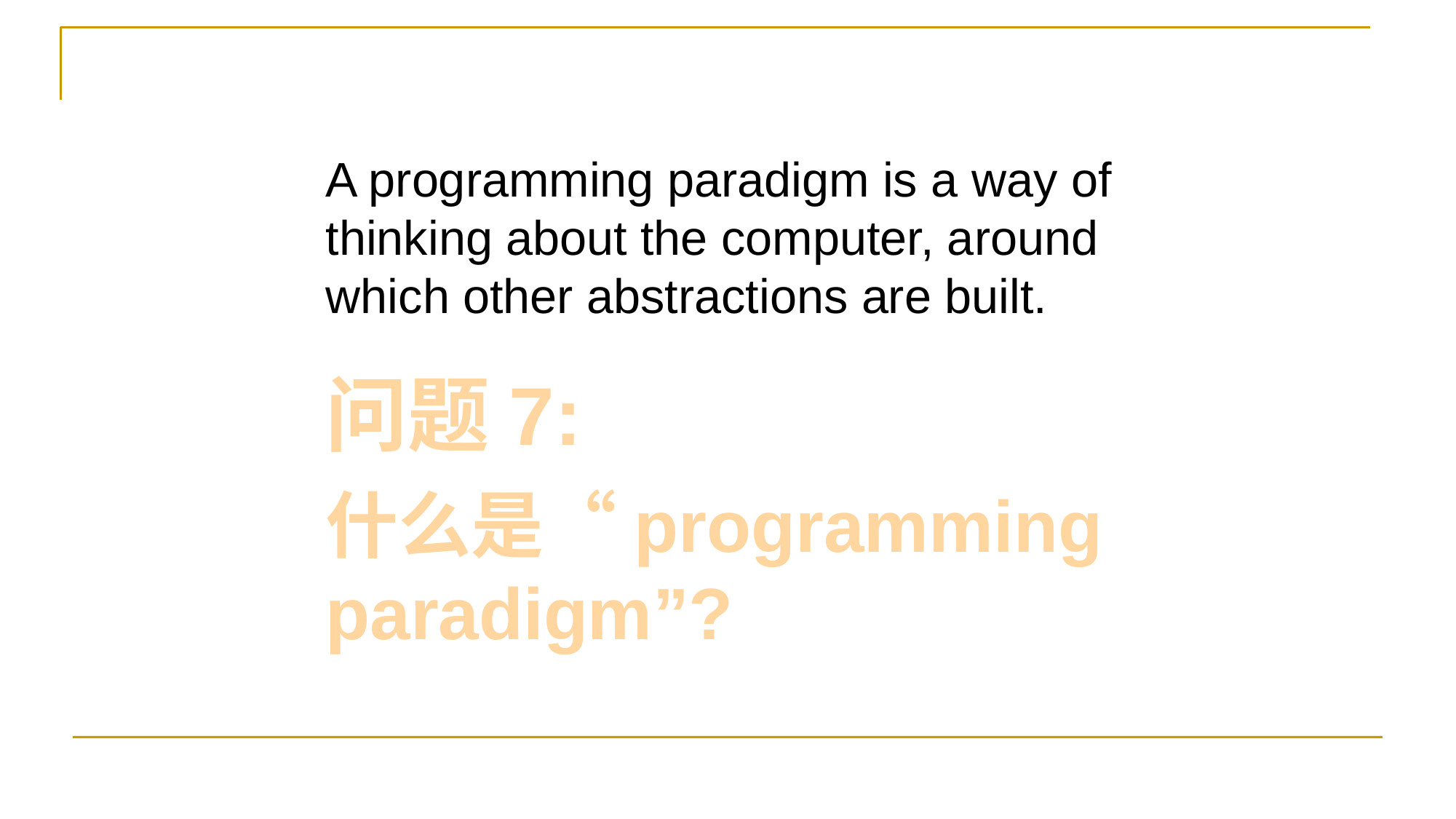

A programming paradigm is a way of thinking about the computer, around which other abstractions are built.
问题7:
什么是“programming paradigm”?